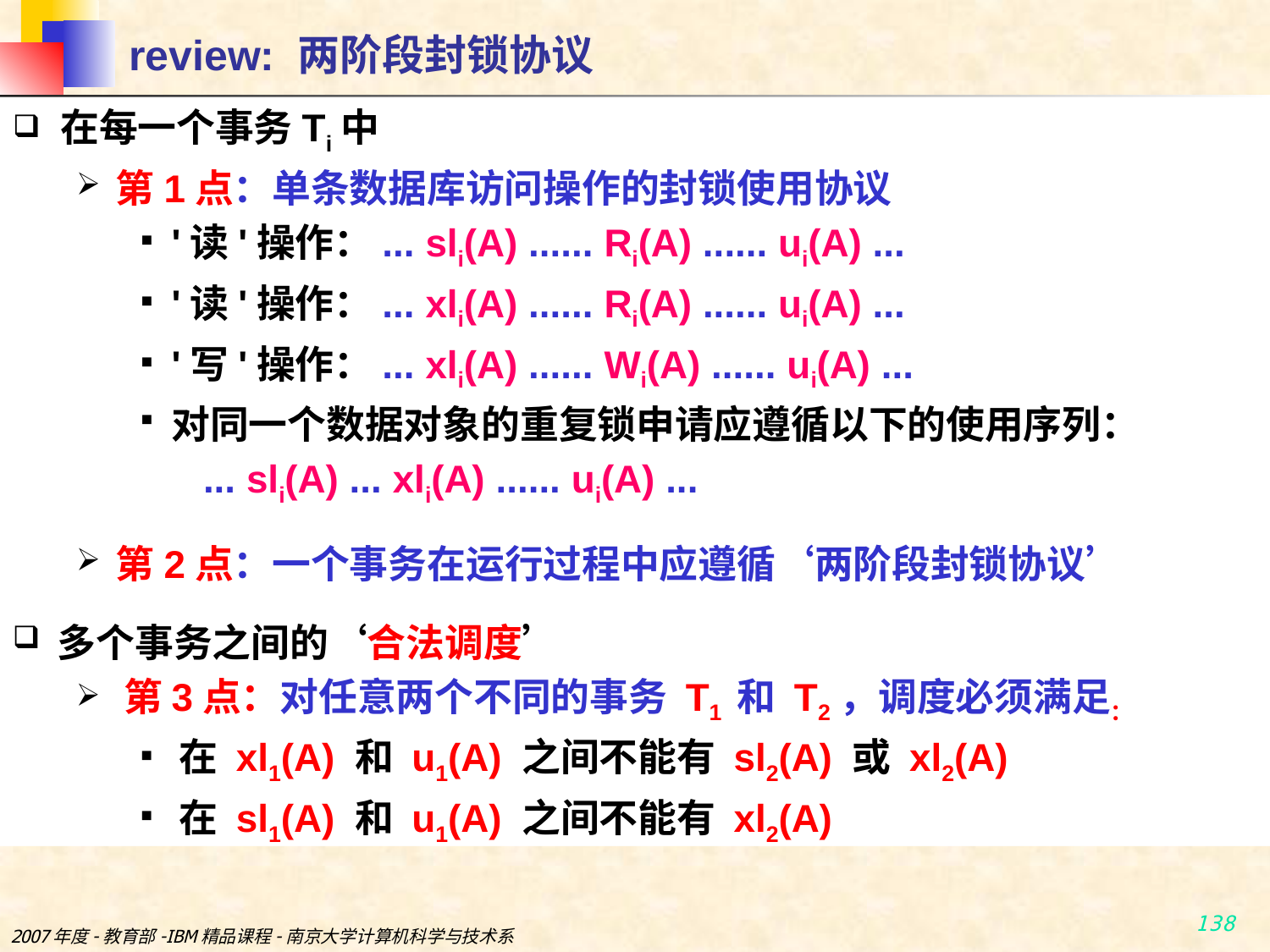

# review: 两阶段封锁协议
在每一个事务Ti中
第1点：单条数据库访问操作的封锁使用协议
'读'操作：... sli(A) ...... Ri(A) ...... ui(A) ...
'读'操作：... xli(A) ...... Ri(A) ...... ui(A) ...
'写'操作：... xli(A) ...... Wi(A) ...... ui(A) ...
对同一个数据对象的重复锁申请应遵循以下的使用序列：
... sli(A) ... xli(A) ...... ui(A) ...

第2点：一个事务在运行过程中应遵循‘两阶段封锁协议’
多个事务之间的‘合法调度’
第3点：对任意两个不同的事务 T1 和 T2，调度必须满足：
在 xl1(A) 和 u1(A) 之间不能有 sl2(A) 或 xl2(A)
在 sl1(A) 和 u1(A) 之间不能有 xl2(A)
138